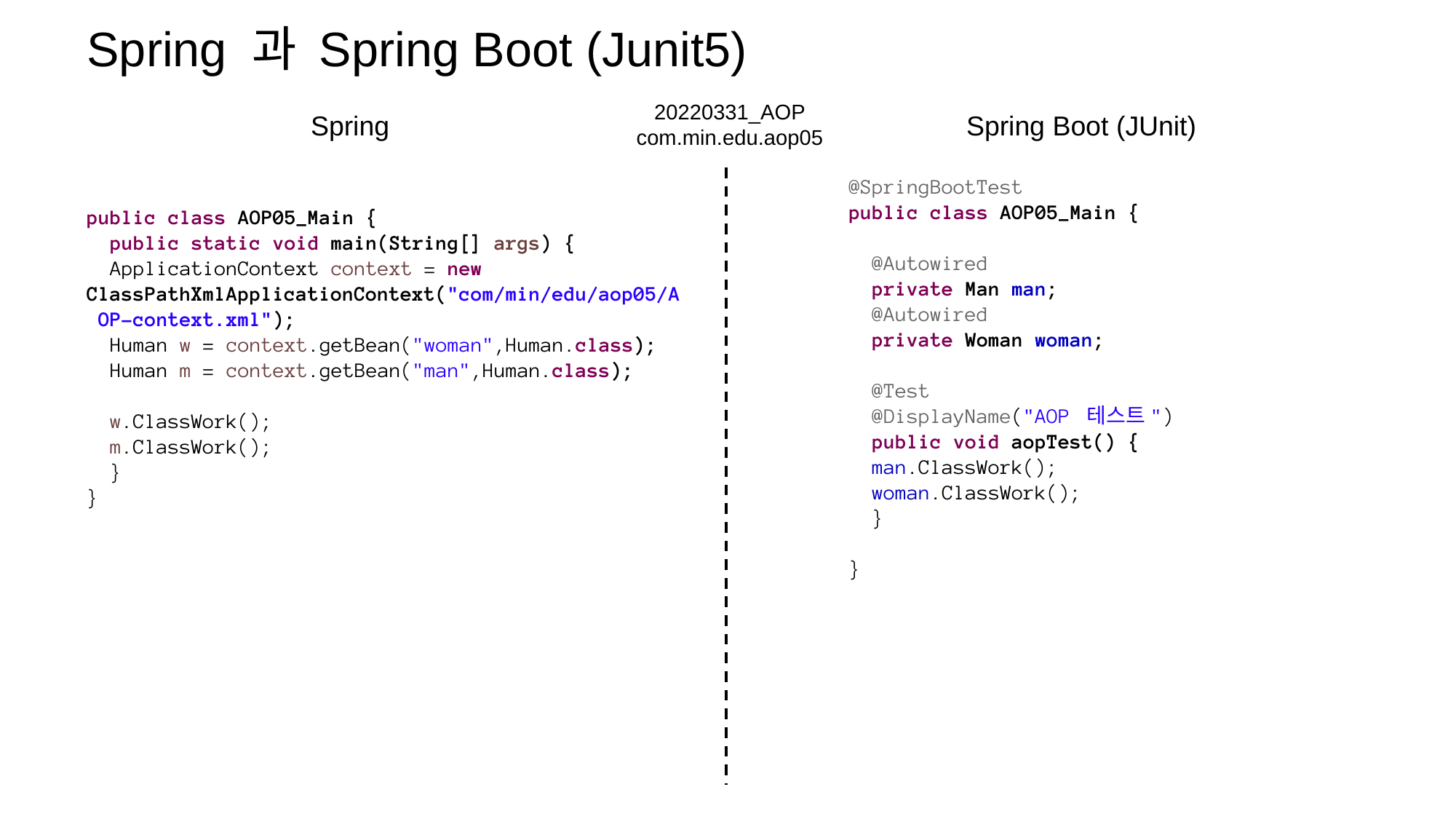

Spring 과 Spring Boot (Junit5)
20220331_AOP
com.min.edu.aop05
Spring
Spring Boot (JUnit)
@SpringBootTest
public class AOP05_Main {

  @Autowired
  private Man man;
  @Autowired
  private Woman woman;

  @Test
  @DisplayName("AOP 테스트")
  public void aopTest() {
  man.ClassWork();
  woman.ClassWork();
  }

}
public class AOP05_Main {
  public static void main(String[] args) {
  ApplicationContext context = new          ClassPathXmlApplicationContext("com/min/edu/aop05/A   OP-context.xml");
  Human w = context.getBean("woman",Human.class);
  Human m = context.getBean("man",Human.class);

  w.ClassWork();
  m.ClassWork();
  }
}